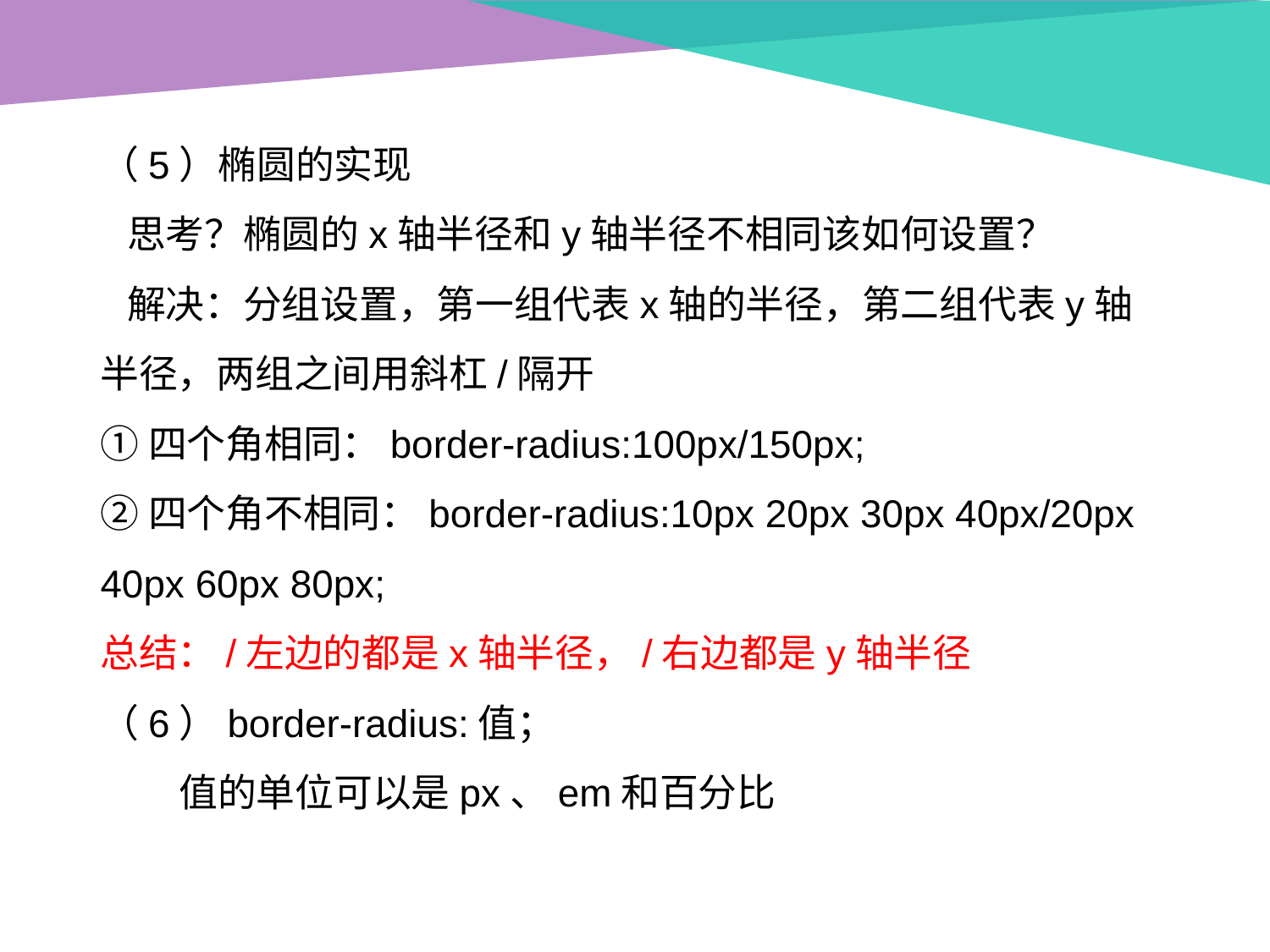

（5）椭圆的实现
  思考？椭圆的x轴半径和y轴半径不相同该如何设置？
  解决：分组设置，第一组代表x轴的半径，第二组代表y轴半径，两组之间用斜杠/隔开
①四个角相同：border-radius:100px/150px;
②四个角不相同：border-radius:10px 20px 30px 40px/20px 40px 60px 80px;
总结：/左边的都是x轴半径，/右边都是y轴半径
（6）border-radius:值；
        值的单位可以是px、em和百分比